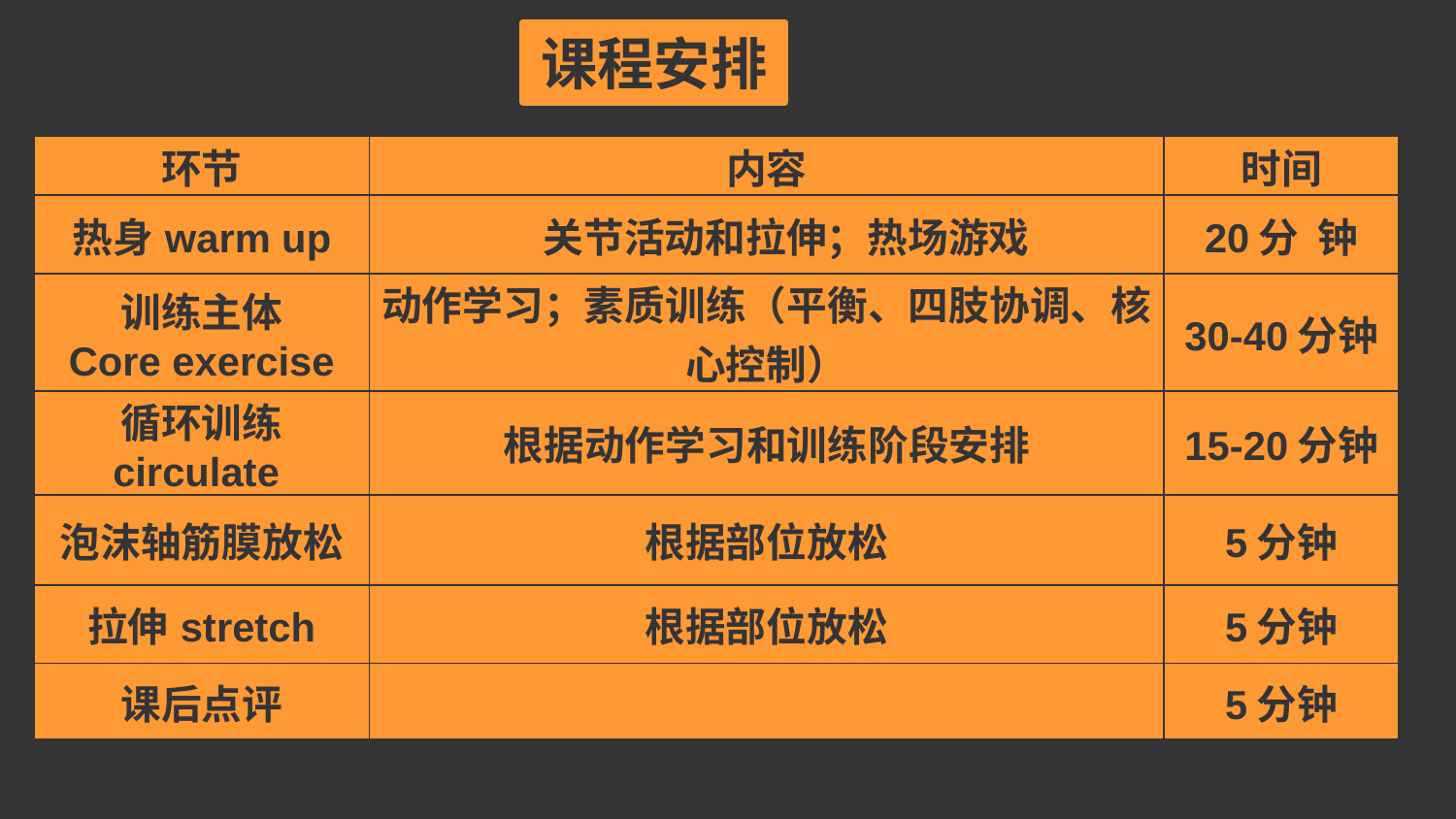

课程安排
| 环节 | 内容 | 时间 |
| --- | --- | --- |
| 热身warm up | 关节活动和拉伸；热场游戏 | 20分 钟 |
| 训练主体 Core exercise | 动作学习；素质训练（平衡、四肢协调、核心控制） | 30-40分钟 |
| 循环训练 circulate | 根据动作学习和训练阶段安排 | 15-20分钟 |
| 泡沫轴筋膜放松 | 根据部位放松 | 5分钟 |
| 拉伸stretch | 根据部位放松 | 5分钟 |
| 课后点评 |  | 5分钟 |